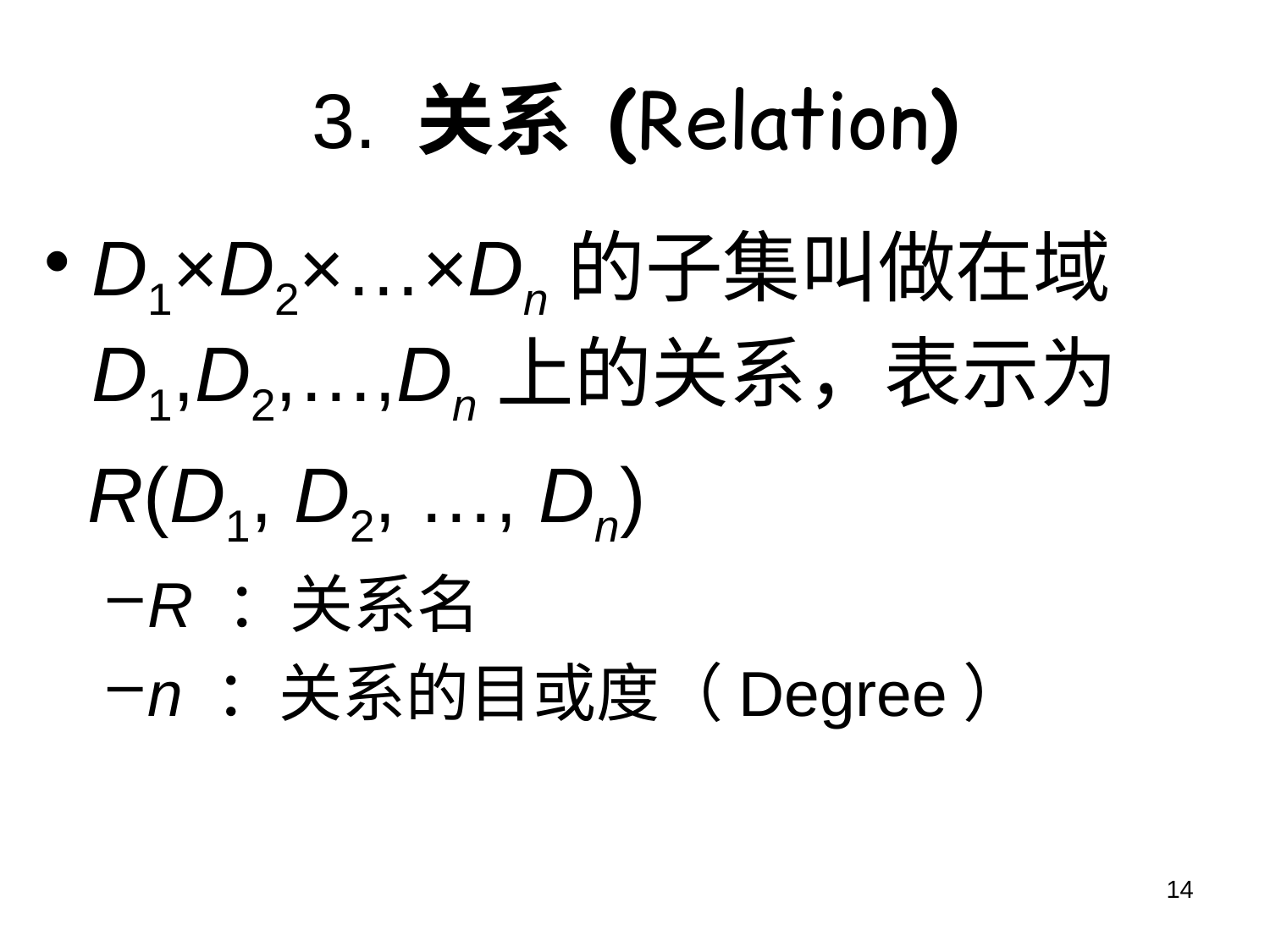

# 3. 关系 (Relation)
D1×D2×…×Dn的子集叫做在域D1,D2,…,Dn上的关系，表示为
  R(D1, D2, …, Dn)
R ：关系名
n ：关系的目或度（Degree）

14